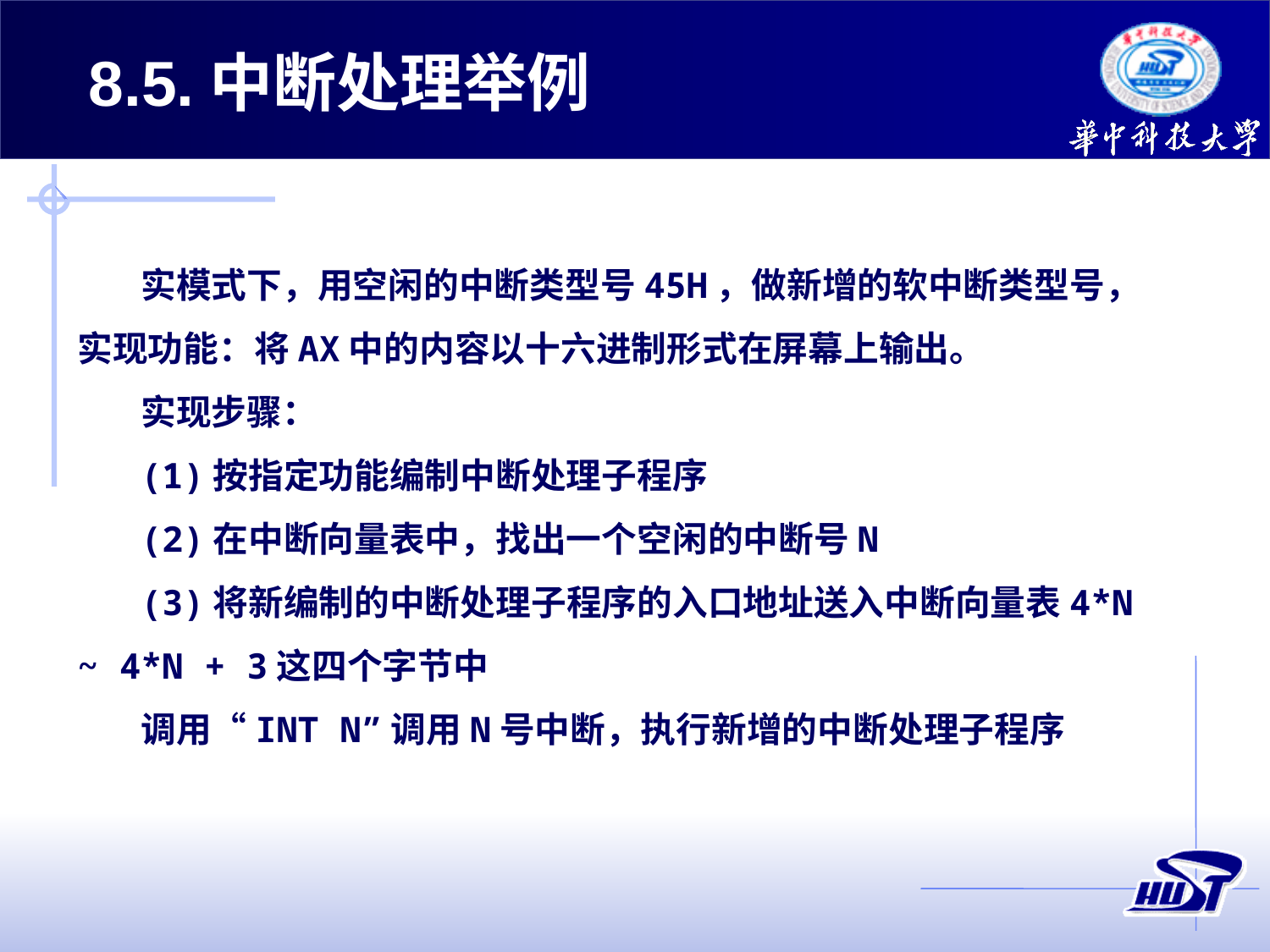

8.5.中断处理举例
实模式下，用空闲的中断类型号45H，做新增的软中断类型号，实现功能：将AX中的内容以十六进制形式在屏幕上输出。
实现步骤：
(1)按指定功能编制中断处理子程序
(2)在中断向量表中，找出一个空闲的中断号N
(3)将新编制的中断处理子程序的入口地址送入中断向量表4*N ~ 4*N + 3这四个字节中
调用“INT N”调用N号中断，执行新增的中断处理子程序